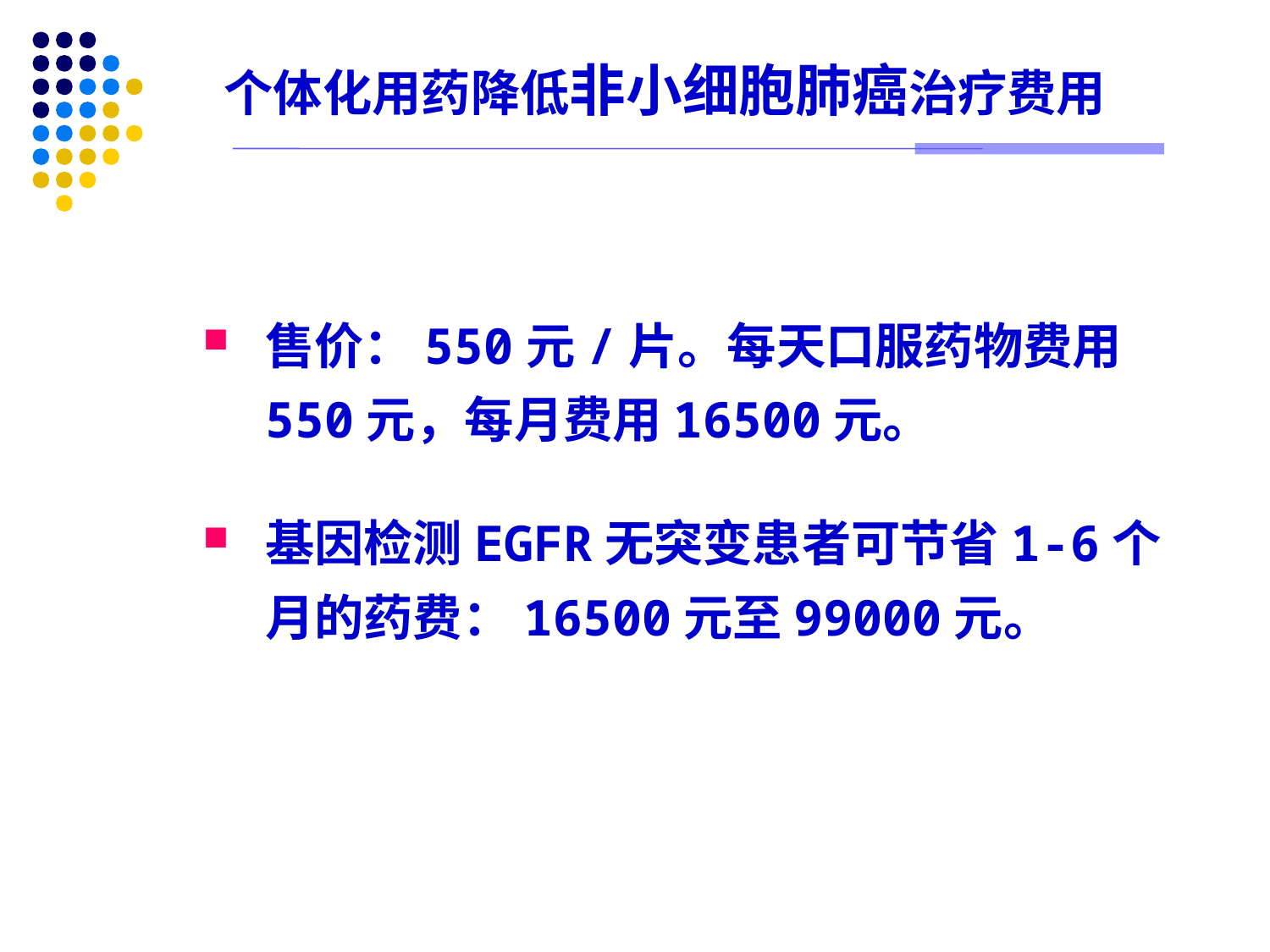

个体化用药降低非小细胞肺癌治疗费用
#
售价：550元/片。每天口服药物费用550元，每月费用16500元。
基因检测EGFR无突变患者可节省1-6个月的药费：16500元至99000元。